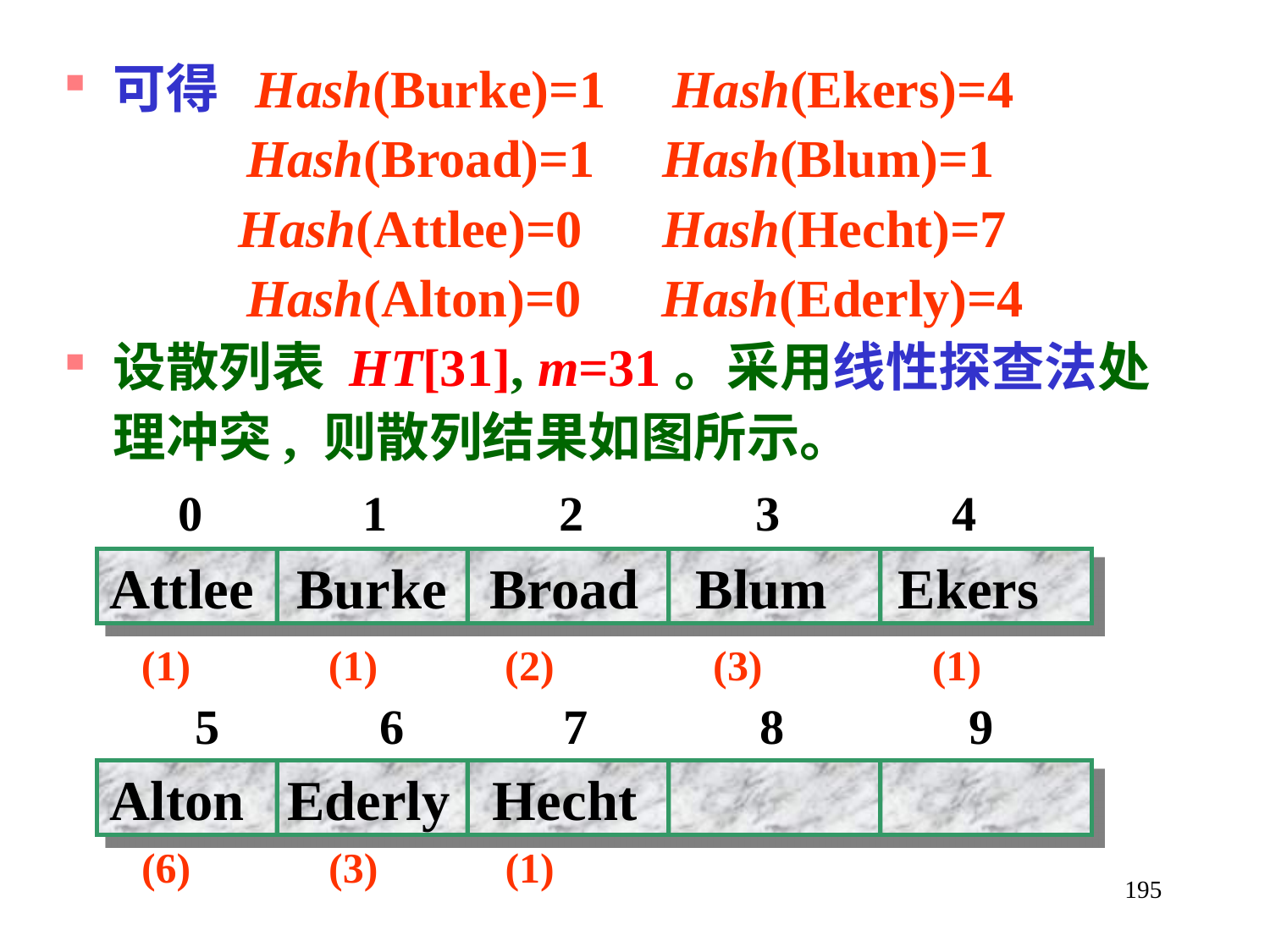

可得  Hash(Burke)=1     Hash(Ekers)=4
  	          Hash(Broad)=1     Hash(Blum)=1
             Hash(Attlee)=0      Hash(Hecht)=7
  	          Hash(Alton)=0      Hash(Ederly)=4
设散列表 HT[31], m=31。采用线性探查法处理冲突, 则散列结果如图所示。

  0             1              2              3              4
Attlee   Burke   Broad    Blum     Ekers

(1)             (1)            (2)               (3)                (1)
   5             6             7              8               9

Alton   Ederly   Hecht

(6)             (3)            (1)
195